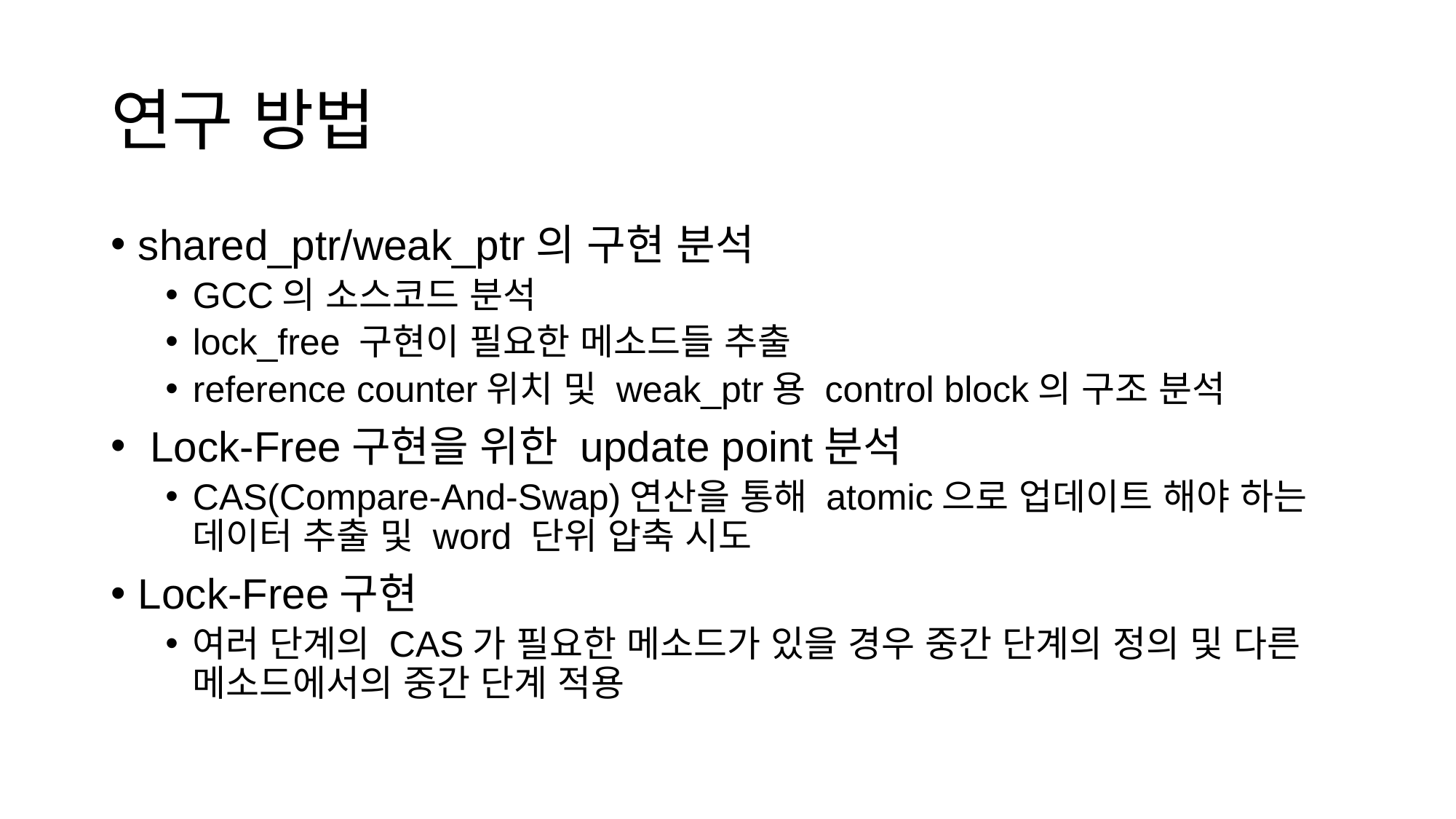

# 연구 방법
shared_ptr/weak_ptr의 구현 분석
GCC의 소스코드 분석
lock_free 구현이 필요한 메소드들 추출
reference counter위치 및 weak_ptr용 control block의 구조 분석
 Lock-Free구현을 위한 update point분석
CAS(Compare-And-Swap)연산을 통해 atomic으로 업데이트 해야 하는 데이터 추출 및 word 단위 압축 시도
Lock-Free구현
여러 단계의 CAS가 필요한 메소드가 있을 경우 중간 단계의 정의 및 다른 메소드에서의 중간 단계 적용